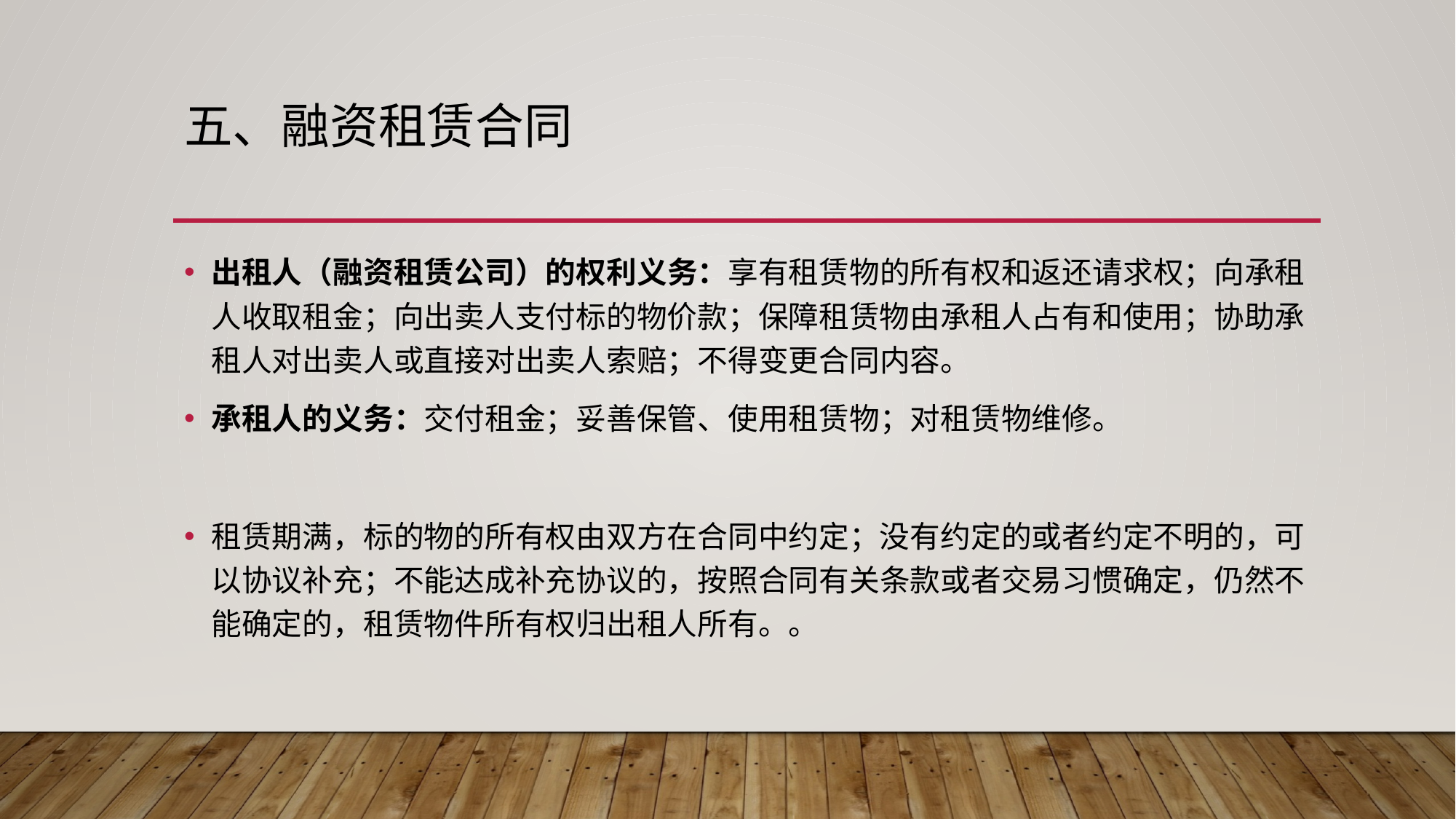

# 五、融资租赁合同
出租人（融资租赁公司）的权利义务：享有租赁物的所有权和返还请求权；向承租人收取租金；向出卖人支付标的物价款；保障租赁物由承租人占有和使用；协助承租人对出卖人或直接对出卖人索赔；不得变更合同内容。
承租人的义务：交付租金；妥善保管、使用租赁物；对租赁物维修。

租赁期满，标的物的所有权由双方在合同中约定；没有约定的或者约定不明的，可以协议补充；不能达成补充协议的，按照合同有关条款或者交易习惯确定，仍然不能确定的，租赁物件所有权归出租人所有。。